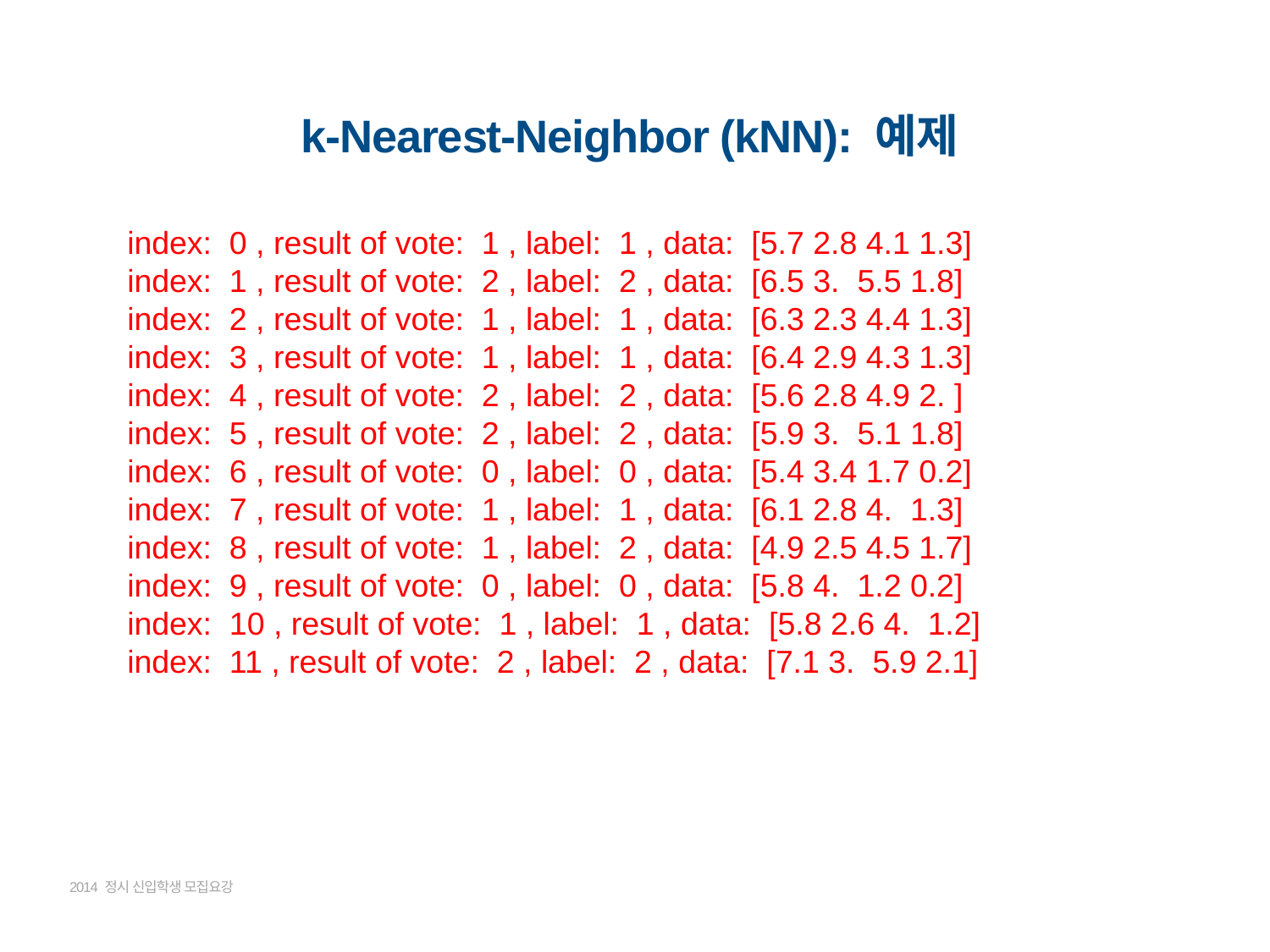

k-Nearest-Neighbor (kNN): 예제
index:  0 , result of vote:  1 , label:  1 , data:  [5.7 2.8 4.1 1.3]
index:  1 , result of vote:  2 , label:  2 , data:  [6.5 3.  5.5 1.8]
index:  2 , result of vote:  1 , label:  1 , data:  [6.3 2.3 4.4 1.3]
index:  3 , result of vote:  1 , label:  1 , data:  [6.4 2.9 4.3 1.3]
index:  4 , result of vote:  2 , label:  2 , data:  [5.6 2.8 4.9 2. ]
index:  5 , result of vote:  2 , label:  2 , data:  [5.9 3.  5.1 1.8]
index:  6 , result of vote:  0 , label:  0 , data:  [5.4 3.4 1.7 0.2]
index:  7 , result of vote:  1 , label:  1 , data:  [6.1 2.8 4.  1.3]
index:  8 , result of vote:  1 , label:  2 , data:  [4.9 2.5 4.5 1.7]
index:  9 , result of vote:  0 , label:  0 , data:  [5.8 4.  1.2 0.2]
index:  10 , result of vote:  1 , label:  1 , data:  [5.8 2.6 4.  1.2]
index:  11 , result of vote:  2 , label:  2 , data:  [7.1 3.  5.9 2.1]
2014 정시 신입학생 모집요강